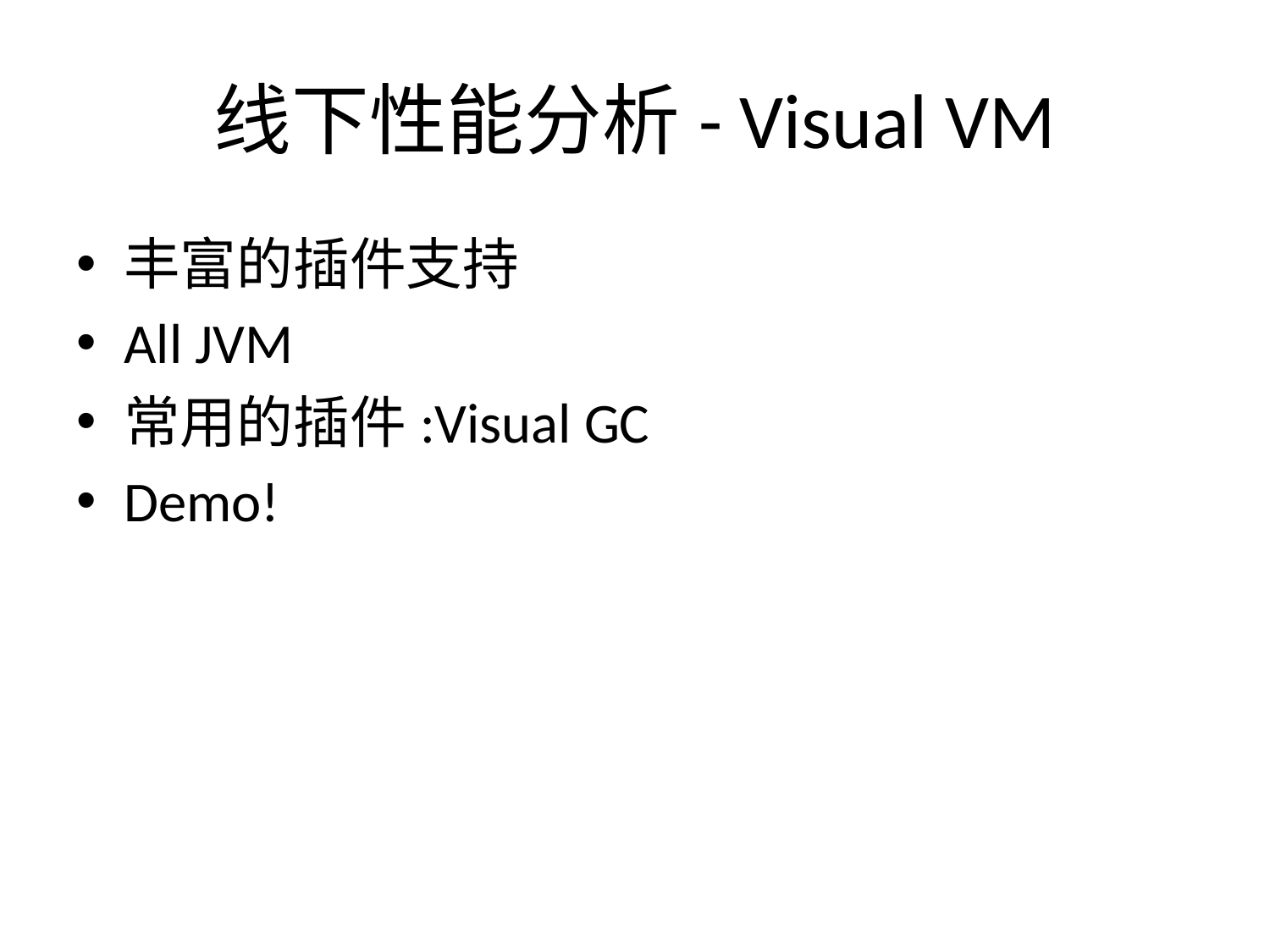

# 线下性能分析- Visual VM
丰富的插件支持
All JVM
常用的插件:Visual GC
Demo!